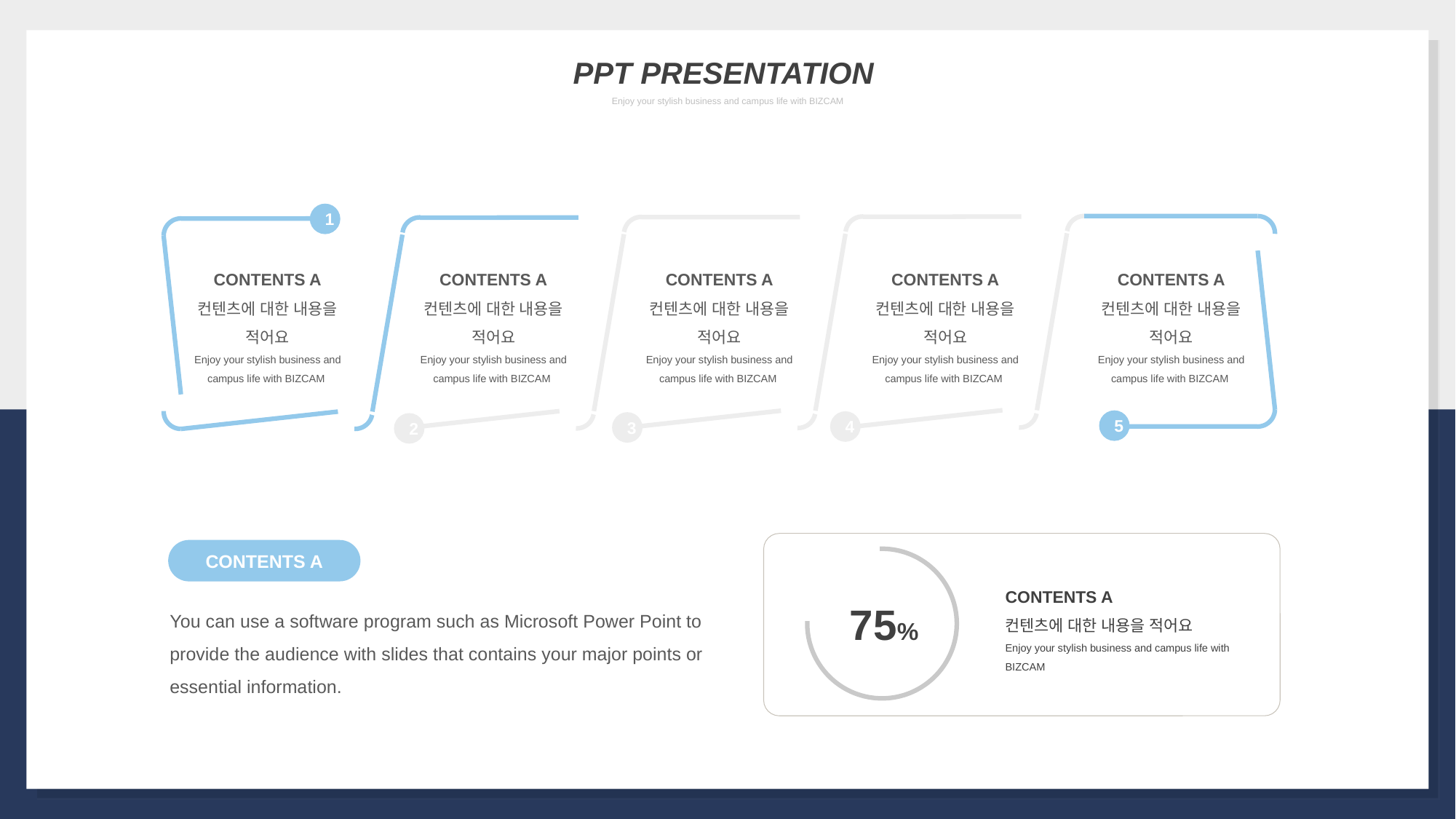

PPT PRESENTATION
Enjoy your stylish business and campus life with BIZCAM
1

CONTENTS A
컨텐츠에 대한 내용을 적어요
Enjoy your stylish business and campus life with BIZCAM
CONTENTS A
컨텐츠에 대한 내용을 적어요
Enjoy your stylish business and campus life with BIZCAM
CONTENTS A
컨텐츠에 대한 내용을 적어요
Enjoy your stylish business and campus life with BIZCAM
CONTENTS A
컨텐츠에 대한 내용을 적어요
Enjoy your stylish business and campus life with BIZCAM
CONTENTS A
컨텐츠에 대한 내용을 적어요
Enjoy your stylish business and campus life with BIZCAM
5
4
3
2

CONTENTS A

CONTENTS A
컨텐츠에 대한 내용을 적어요
Enjoy your stylish business and campus life with BIZCAM
75%
You can use a software program such as Microsoft Power Point to provide the audience with slides that contains your major points or essential information.